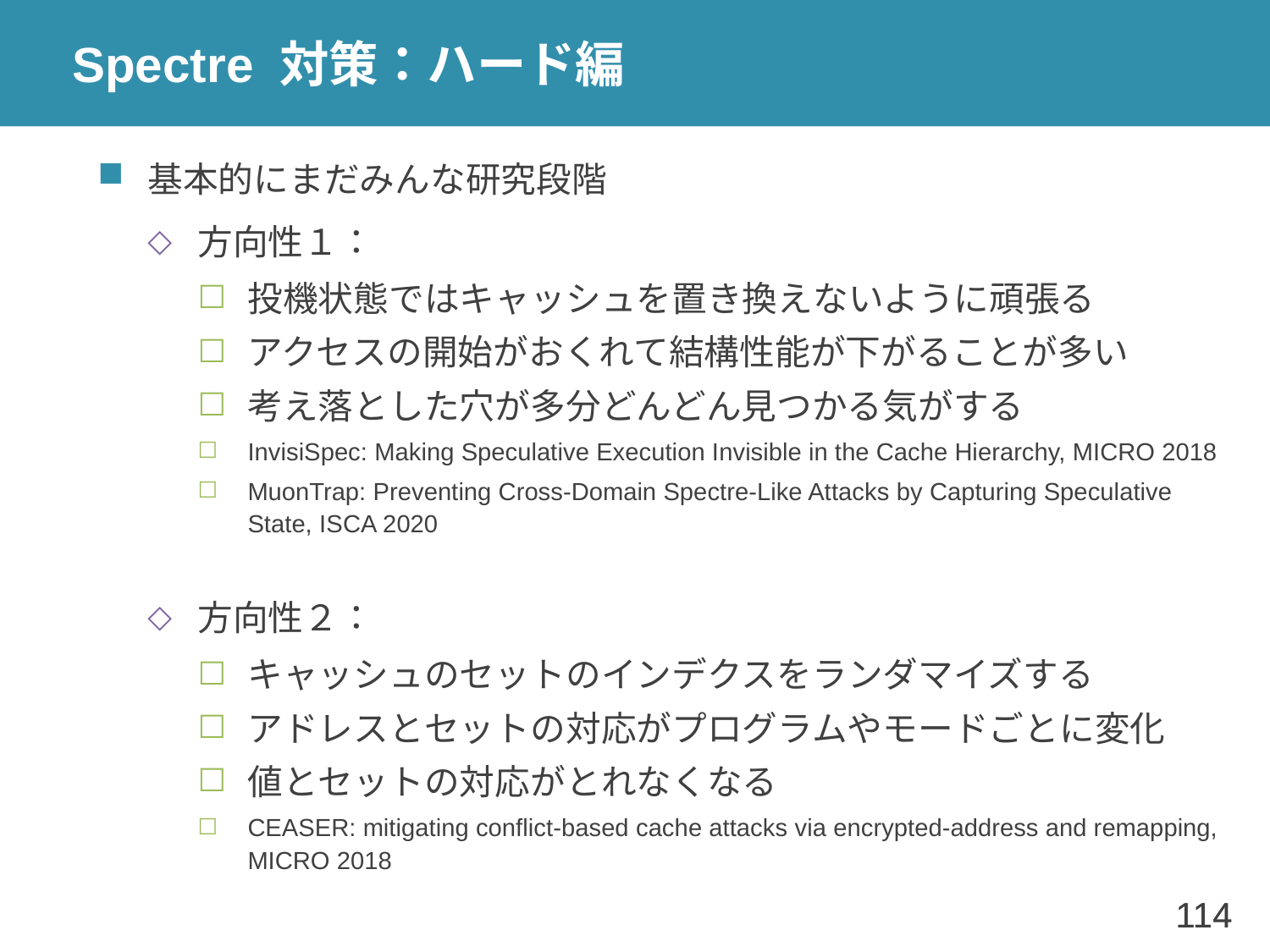

# Spectre 対策：ハード編
基本的にまだみんな研究段階
方向性１：
投機状態ではキャッシュを置き換えないように頑張る
アクセスの開始がおくれて結構性能が下がることが多い
考え落とした穴が多分どんどん見つかる気がする
InvisiSpec: Making Speculative Execution Invisible in the Cache Hierarchy, MICRO 2018
MuonTrap: Preventing Cross-Domain Spectre-Like Attacks by Capturing Speculative State, ISCA 2020
方向性２：
キャッシュのセットのインデクスをランダマイズする
アドレスとセットの対応がプログラムやモードごとに変化
値とセットの対応がとれなくなる
CEASER: mitigating conflict-based cache attacks via encrypted-address and remapping, MICRO 2018